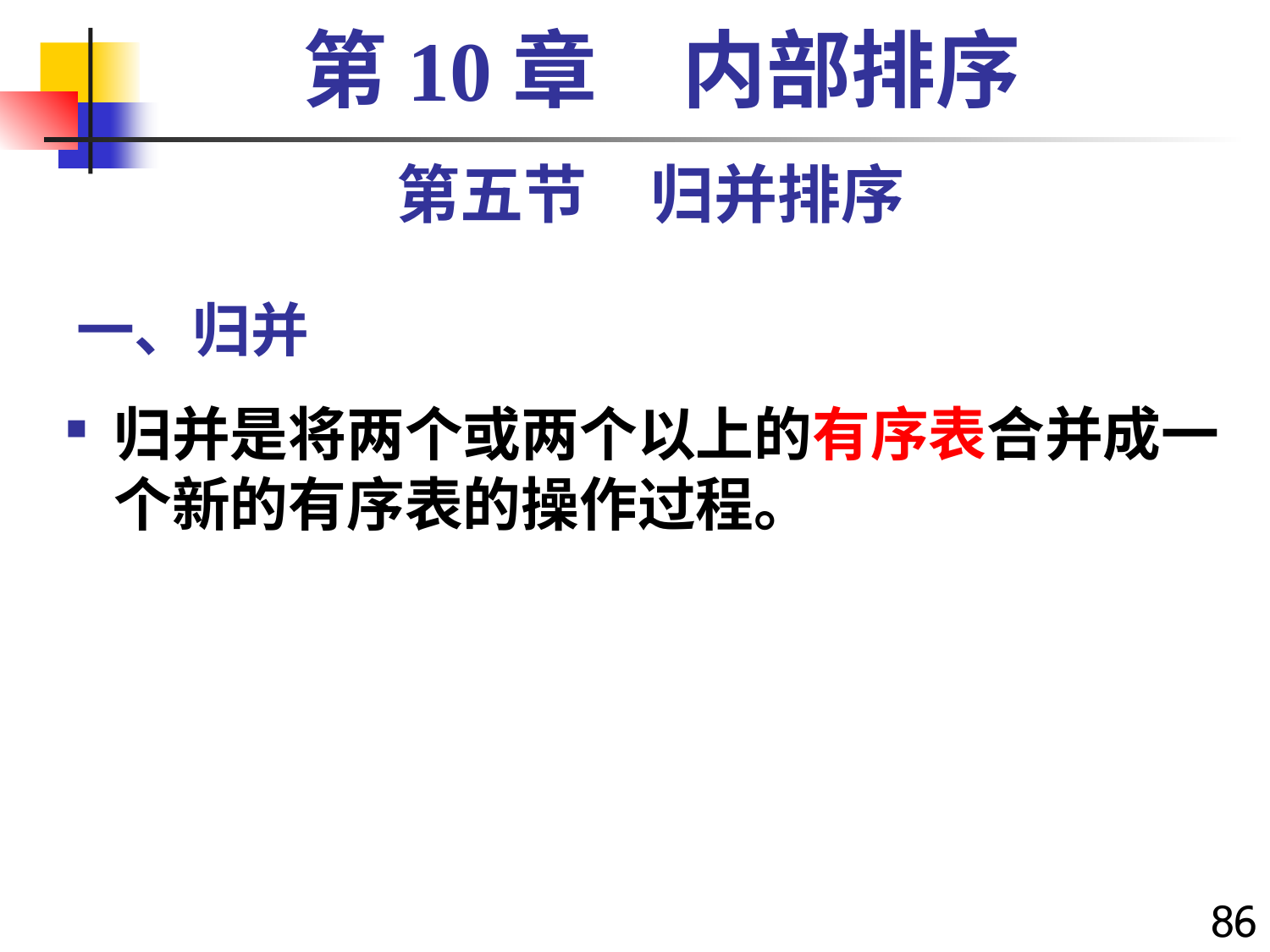

第10章　内部排序
第五节　归并排序
# 一、归并
归并是将两个或两个以上的有序表合并成一个新的有序表的操作过程。
86